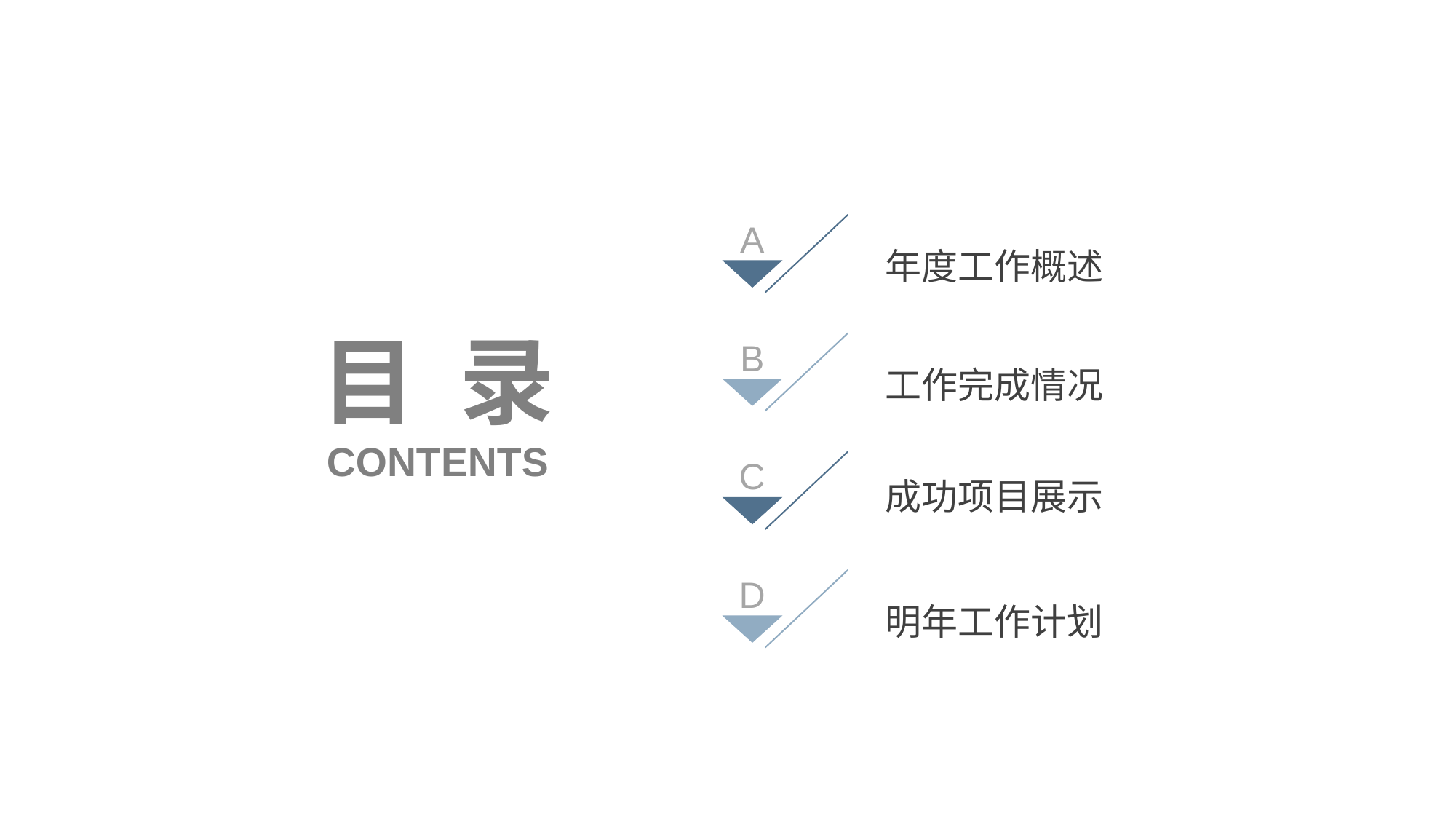

A

年度工作概述
目  录
B

工作完成情况
CONTENTS
C

成功项目展示
D

明年工作计划